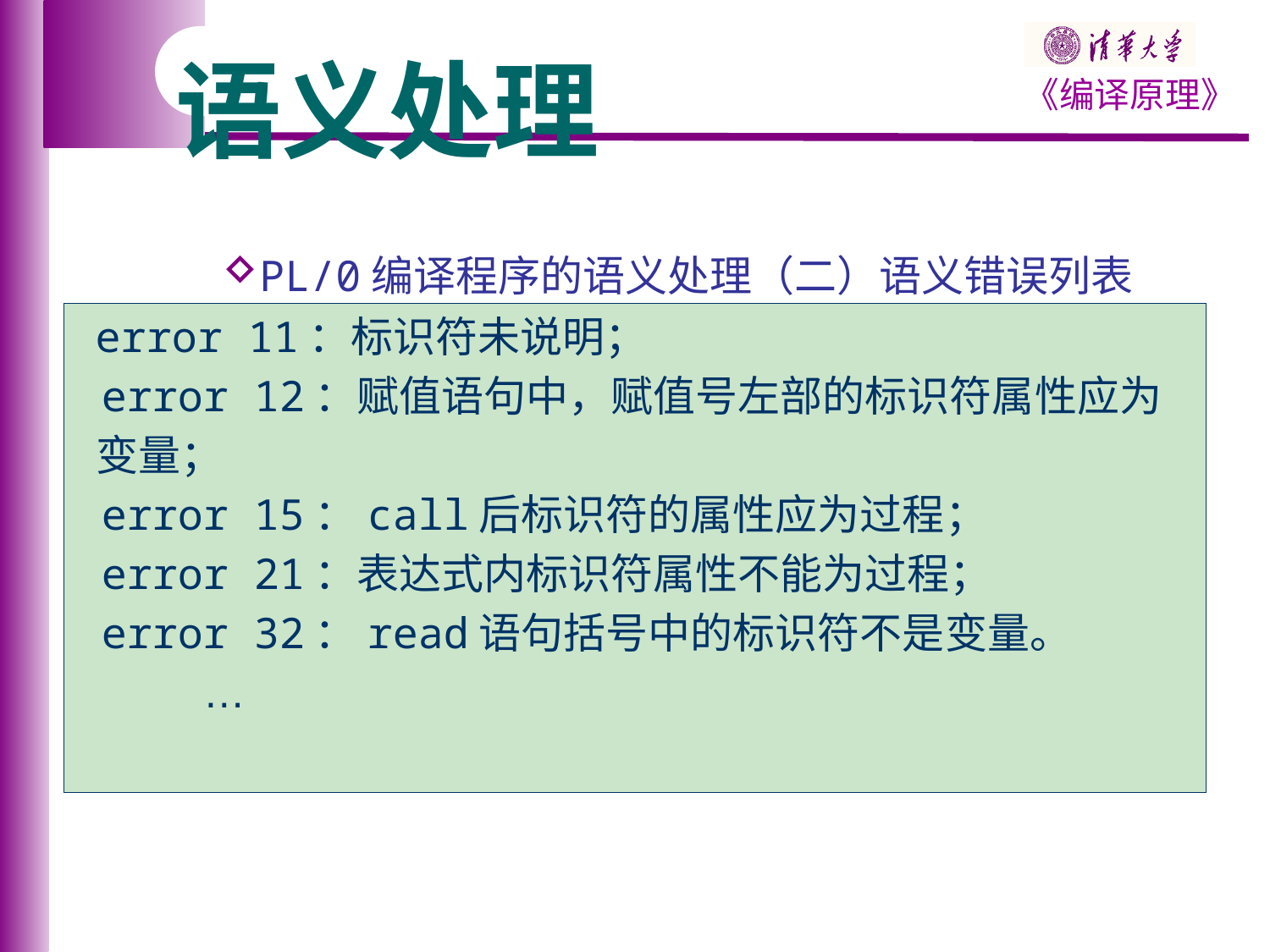

# 语义处理
PL/0编译程序的语义处理（二）语义错误列表
  error 11：标识符未说明；
 error 12：赋值语句中，赋值号左部的标识符属性应为
 变量；
 error 15：call后标识符的属性应为过程；
 error 21：表达式内标识符属性不能为过程；
 error 32：read语句括号中的标识符不是变量。
     …